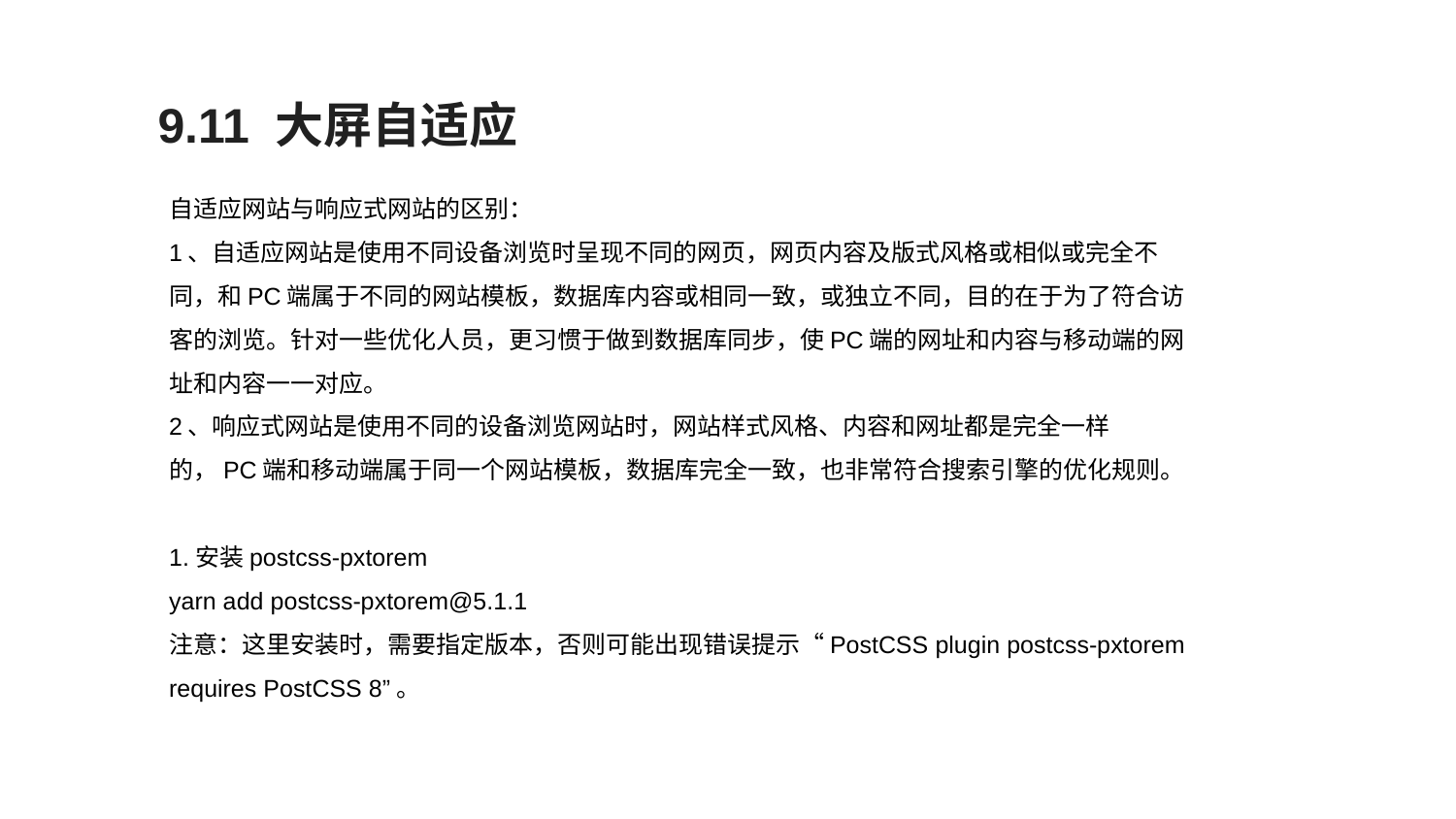

9.11 大屏自适应
自适应网站与响应式网站的区别：
1、自适应网站是使用不同设备浏览时呈现不同的网页，网页内容及版式风格或相似或完全不同，和PC端属于不同的网站模板，数据库内容或相同一致，或独立不同，目的在于为了符合访客的浏览。针对一些优化人员，更习惯于做到数据库同步，使PC端的网址和内容与移动端的网址和内容一一对应。
2、响应式网站是使用不同的设备浏览网站时，网站样式风格、内容和网址都是完全一样的，PC端和移动端属于同一个网站模板，数据库完全一致，也非常符合搜索引擎的优化规则。

1.安装postcss-pxtorem
yarn add postcss-pxtorem@5.1.1
注意：这里安装时，需要指定版本，否则可能出现错误提示“PostCSS plugin postcss-pxtorem requires PostCSS 8”。